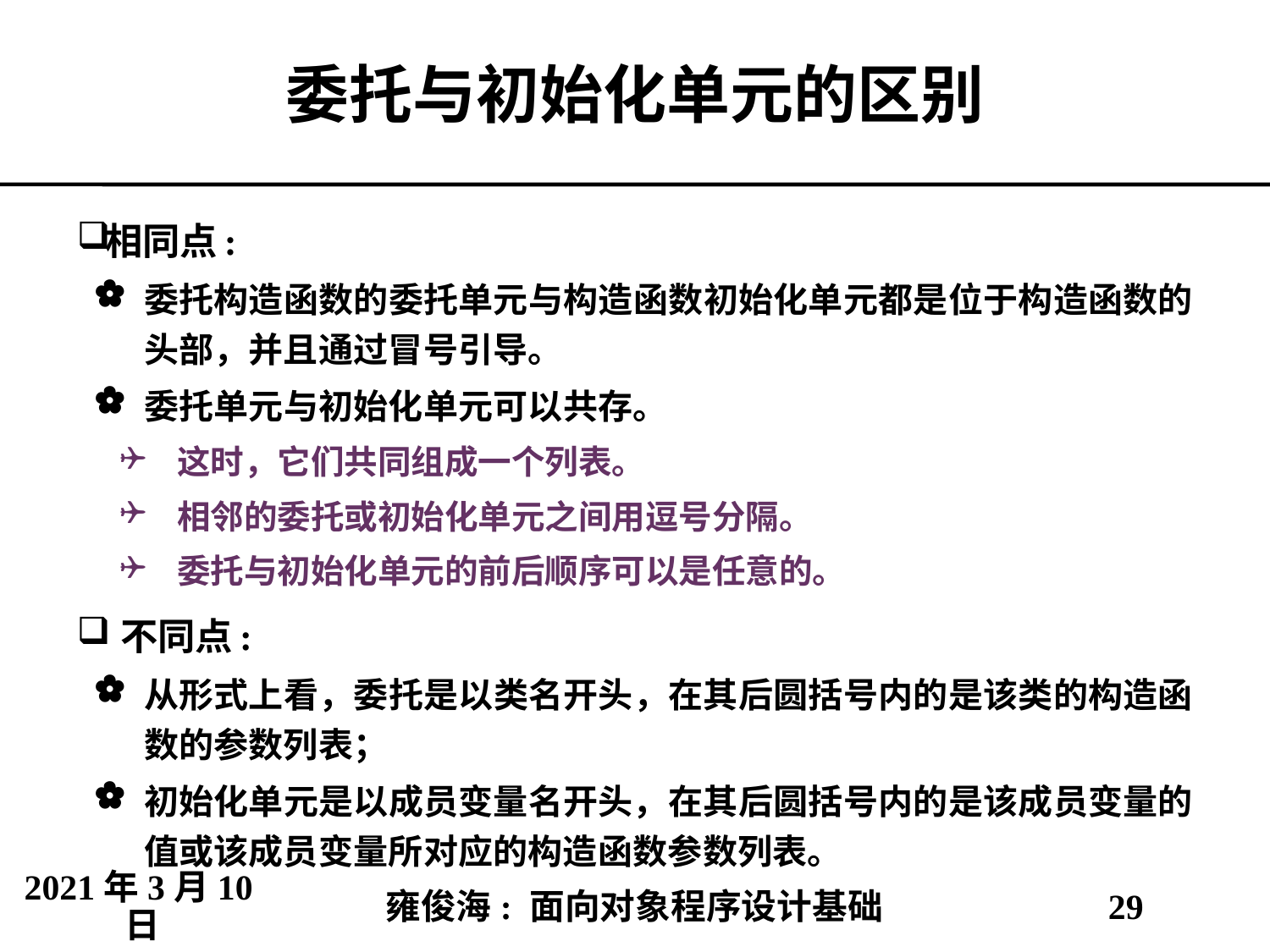

# 委托与初始化单元的区别

相同点:
委托构造函数的委托单元与构造函数初始化单元都是位于构造函数的头部，并且通过冒号引导。
委托单元与初始化单元可以共存。
这时，它们共同组成一个列表。
相邻的委托或初始化单元之间用逗号分隔。
委托与初始化单元的前后顺序可以是任意的。
 不同点:
从形式上看，委托是以类名开头，在其后圆括号内的是该类的构造函数的参数列表；
初始化单元是以成员变量名开头，在其后圆括号内的是该成员变量的值或该成员变量所对应的构造函数参数列表。
2021年3月10日
雍俊海: 面向对象程序设计基础
29